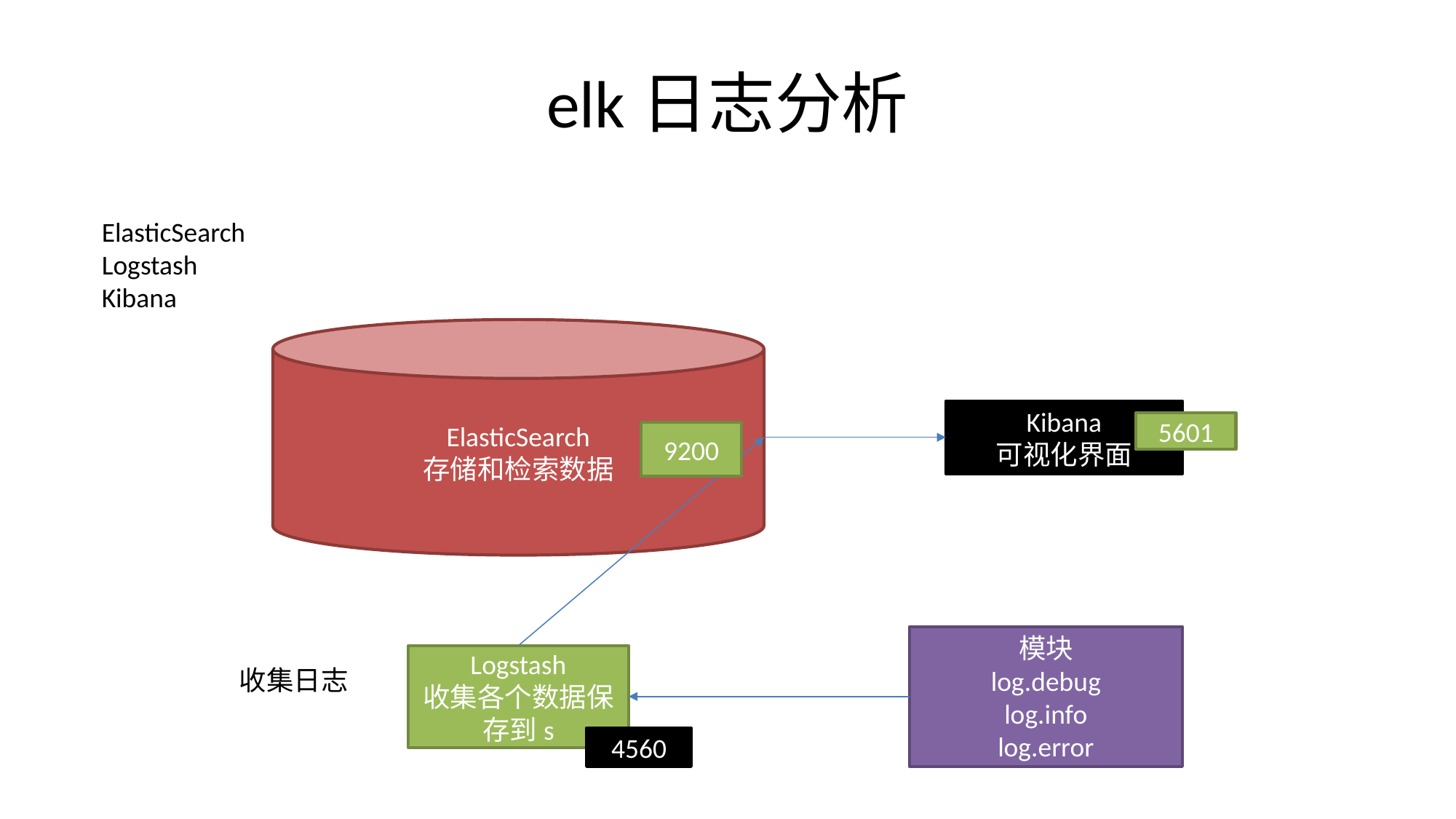

# elk日志分析
ElasticSearch
Logstash
Kibana
ElasticSearch
存储和检索数据
Kibana
可视化界面
5601
9200
模块
log.debug
log.info
log.error
Logstash
收集各个数据保存到s
收集日志
4560